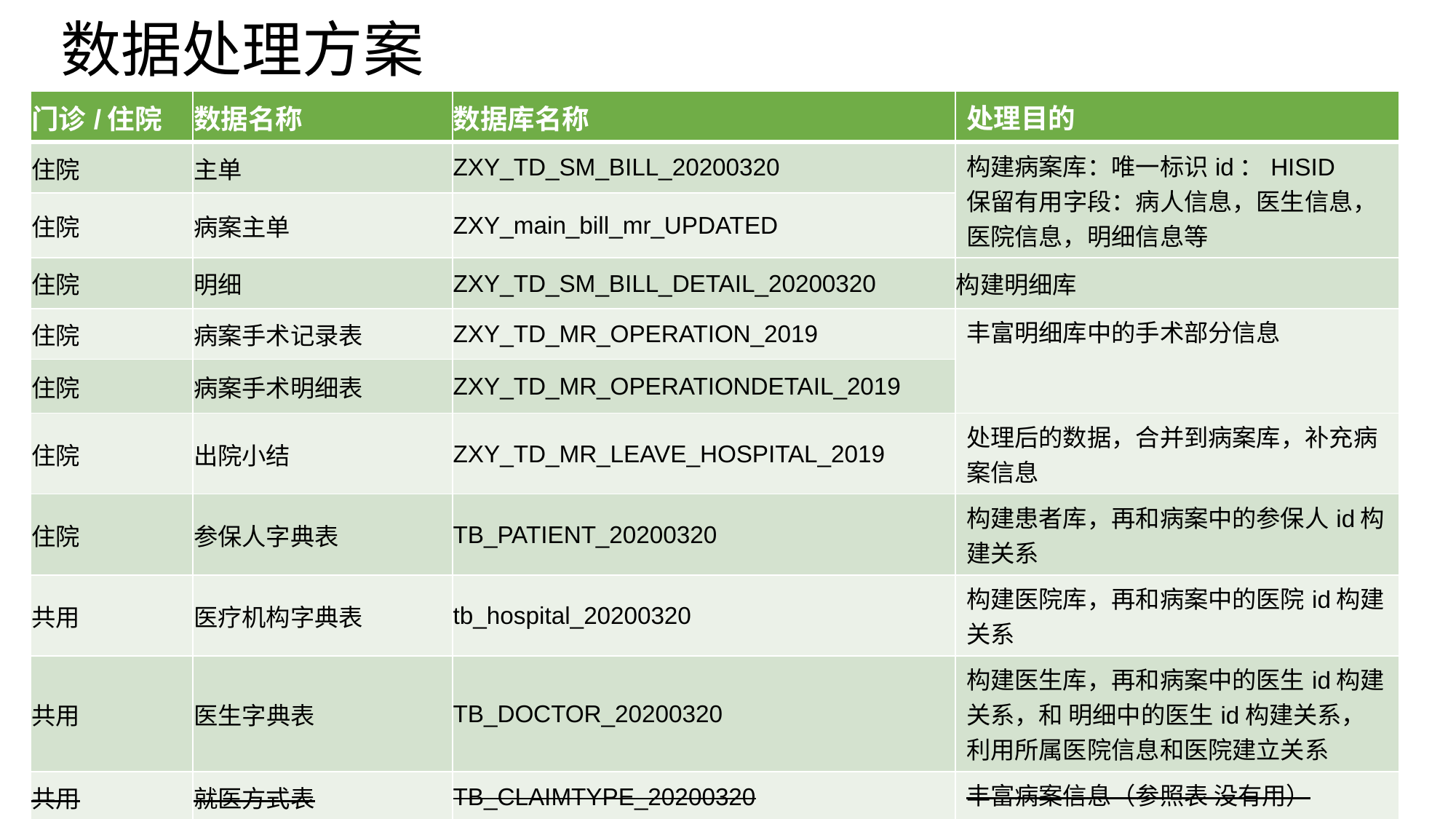

# 数据处理方案
| 门诊/住院 | 数据名称 | 数据库名称 | 处理目的 |
| --- | --- | --- | --- |
| 住院 | 主单 | ZXY\_TD\_SM\_BILL\_20200320 | 构建病案库：唯一标识id：HISID 保留有用字段：病人信息，医生信息，医院信息，明细信息等 |
| 住院 | 病案主单 | ZXY\_main\_bill\_mr\_UPDATED |  |
| 住院 | 明细 | ZXY\_TD\_SM\_BILL\_DETAIL\_20200320 | 构建明细库 |
| 住院 | 病案手术记录表 | ZXY\_TD\_MR\_OPERATION\_2019 | 丰富明细库中的手术部分信息 |
| 住院 | 病案手术明细表 | ZXY\_TD\_MR\_OPERATIONDETAIL\_2019 |  |
| 住院 | 出院小结 | ZXY\_TD\_MR\_LEAVE\_HOSPITAL\_2019 | 处理后的数据，合并到病案库，补充病案信息 |
| 住院 | 参保人字典表 | TB\_PATIENT\_20200320 | 构建患者库，再和病案中的参保人id构建关系 |
| 共用 | 医疗机构字典表 | tb\_hospital\_20200320 | 构建医院库，再和病案中的医院id构建关系 |
| 共用 | 医生字典表 | TB\_DOCTOR\_20200320 | 构建医生库，再和病案中的医生id构建关系，和 明细中的医生id构建关系，利用所属医院信息和医院建立关系 |
| 共用 | 就医方式表 | TB\_CLAIMTYPE\_20200320 | 丰富病案信息（参照表 没有用） |
| 住院 | 结算退费表 | TD\_SM\_BILL\_TF\_20200320 | 丰富病案信息 |